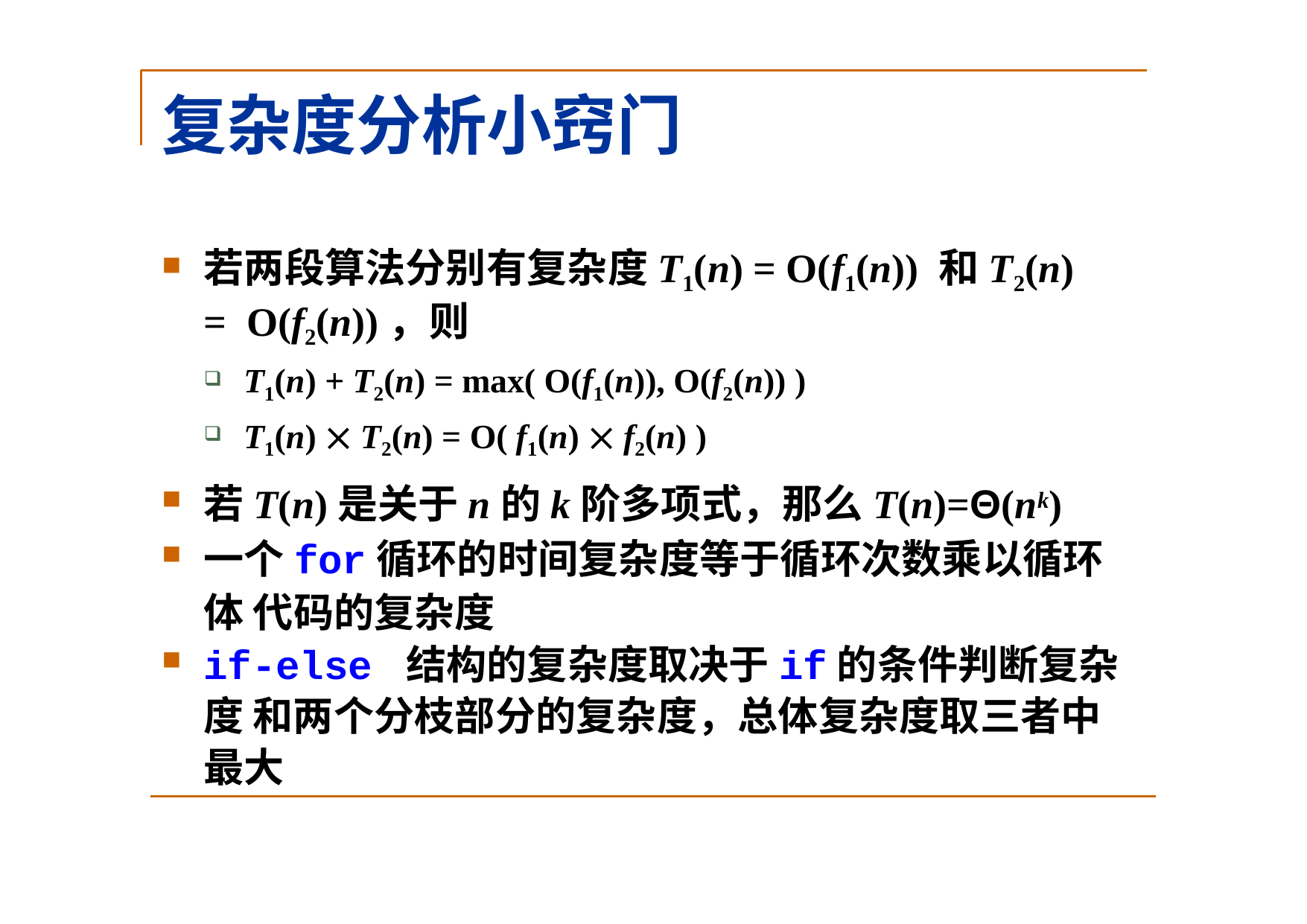

# 复杂度分析小窍门
若两段算法分别有复杂度T1(n) = O(f1(n)) 和T2(n) =  O(f2(n))，则
T1(n) + T2(n) = max( O(f1(n)), O(f2(n)) )
T1(n) × T2(n) = O( f1(n) × f2(n) )
若T(n)是关于n的k阶多项式，那么T(n)=Θ(nk)
一个for循环的时间复杂度等于循环次数乘以循环体 代码的复杂度
if-else 结构的复杂度取决于if的条件判断复杂度 和两个分枝部分的复杂度，总体复杂度取三者中最大